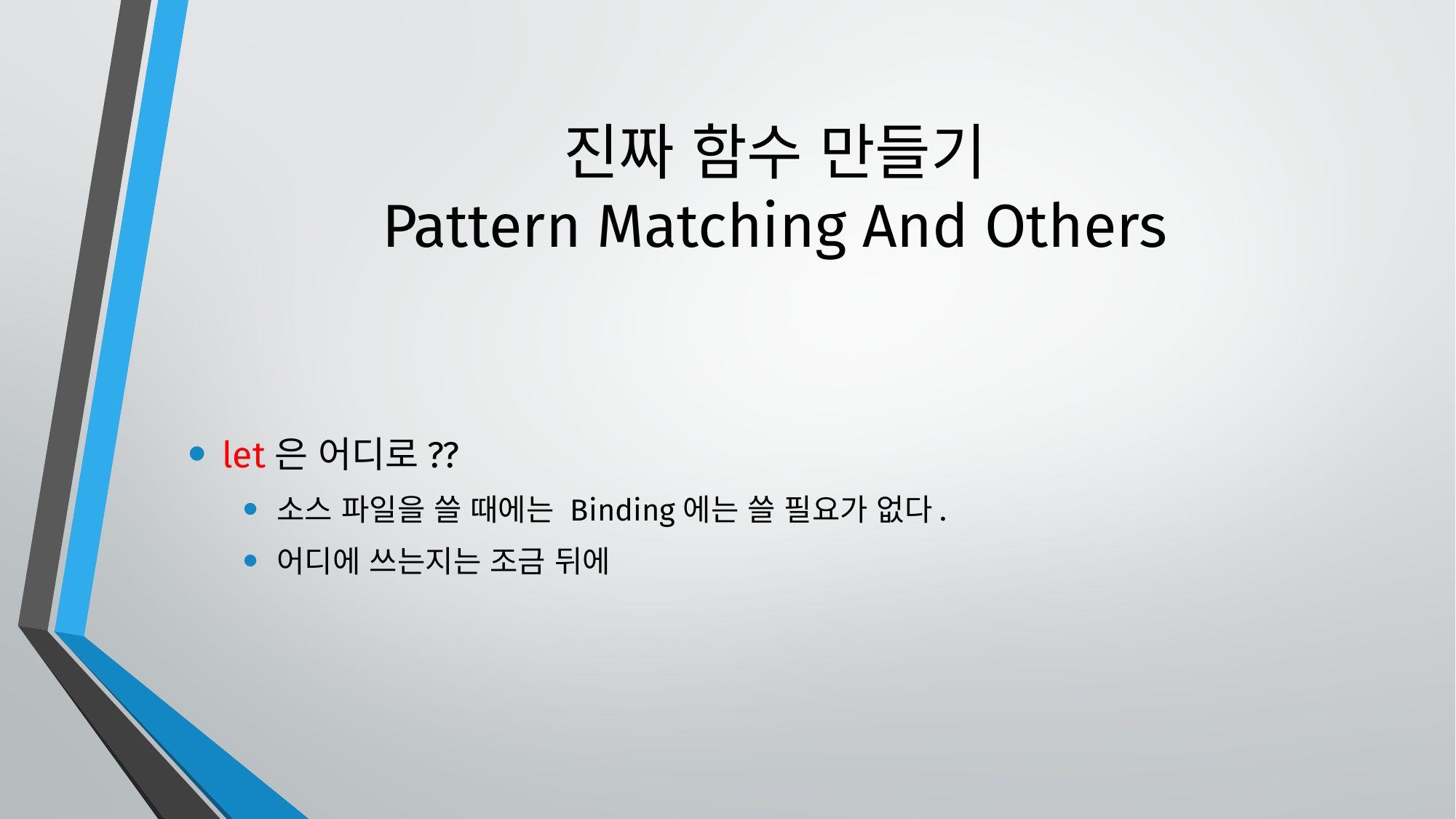

# 진짜 함수 만들기 Pattern Matching And Others
let은 어디로??
소스 파일을 쓸 때에는 Binding에는 쓸 필요가 없다.
어디에 쓰는지는 조금 뒤에